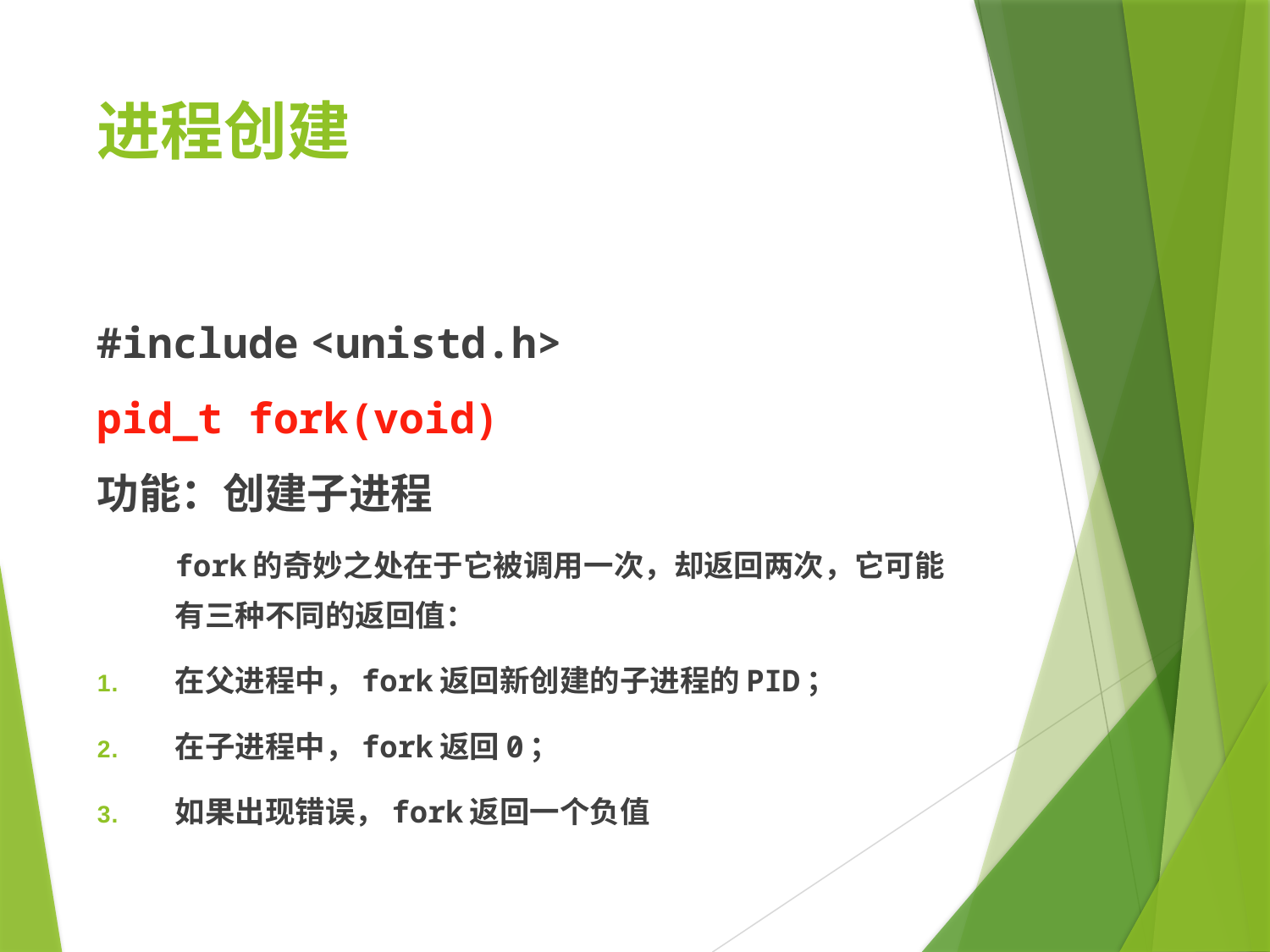

# 进程创建
#include <unistd.h>
pid_t fork(void)
功能：创建子进程
	fork的奇妙之处在于它被调用一次，却返回两次，它可能有三种不同的返回值：
在父进程中，fork返回新创建的子进程的PID；
在子进程中，fork返回0；
如果出现错误，fork返回一个负值